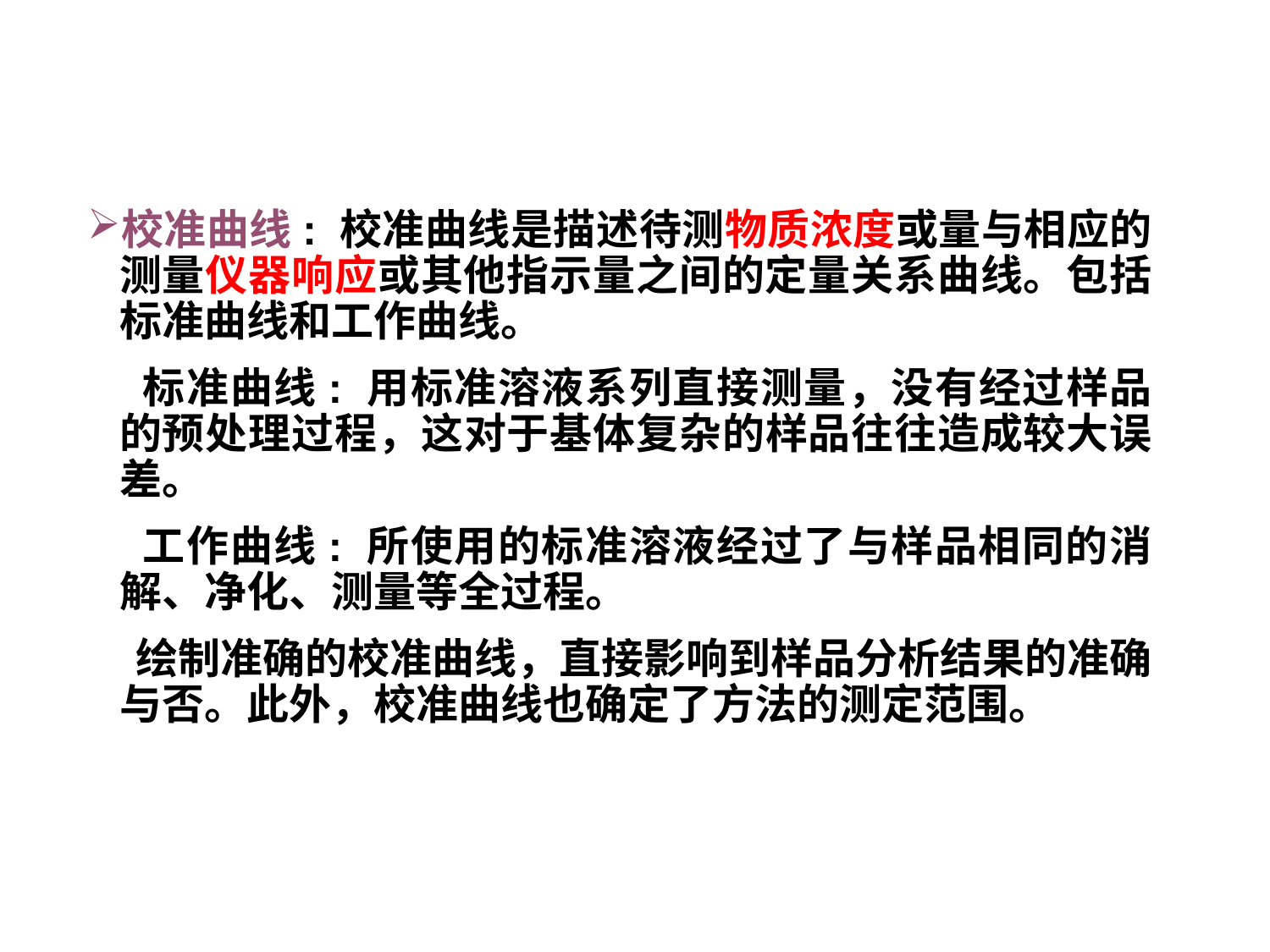

校准曲线: 校准曲线是描述待测物质浓度或量与相应的测量仪器响应或其他指示量之间的定量关系曲线。包括标准曲线和工作曲线。
    标准曲线: 用标准溶液系列直接测量，没有经过样品的预处理过程，这对于基体复杂的样品往往造成较大误差。
    工作曲线: 所使用的标准溶液经过了与样品相同的消解、净化、测量等全过程。
    绘制准确的校准曲线，直接影响到样品分析结果的准确与否。此外，校准曲线也确定了方法的测定范围。